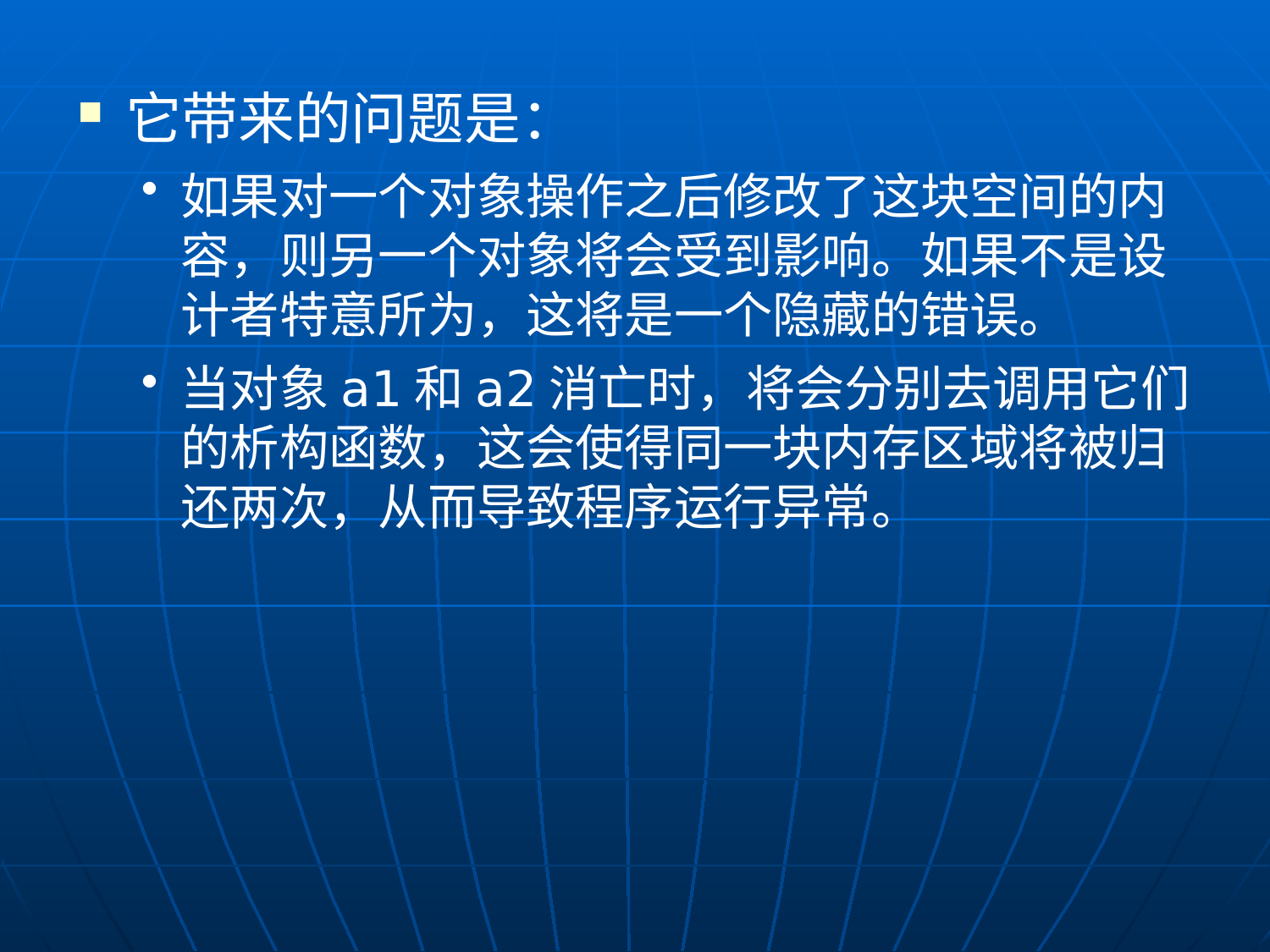

它带来的问题是：
如果对一个对象操作之后修改了这块空间的内容，则另一个对象将会受到影响。如果不是设计者特意所为，这将是一个隐藏的错误。
当对象a1和a2消亡时，将会分别去调用它们的析构函数，这会使得同一块内存区域将被归还两次，从而导致程序运行异常。